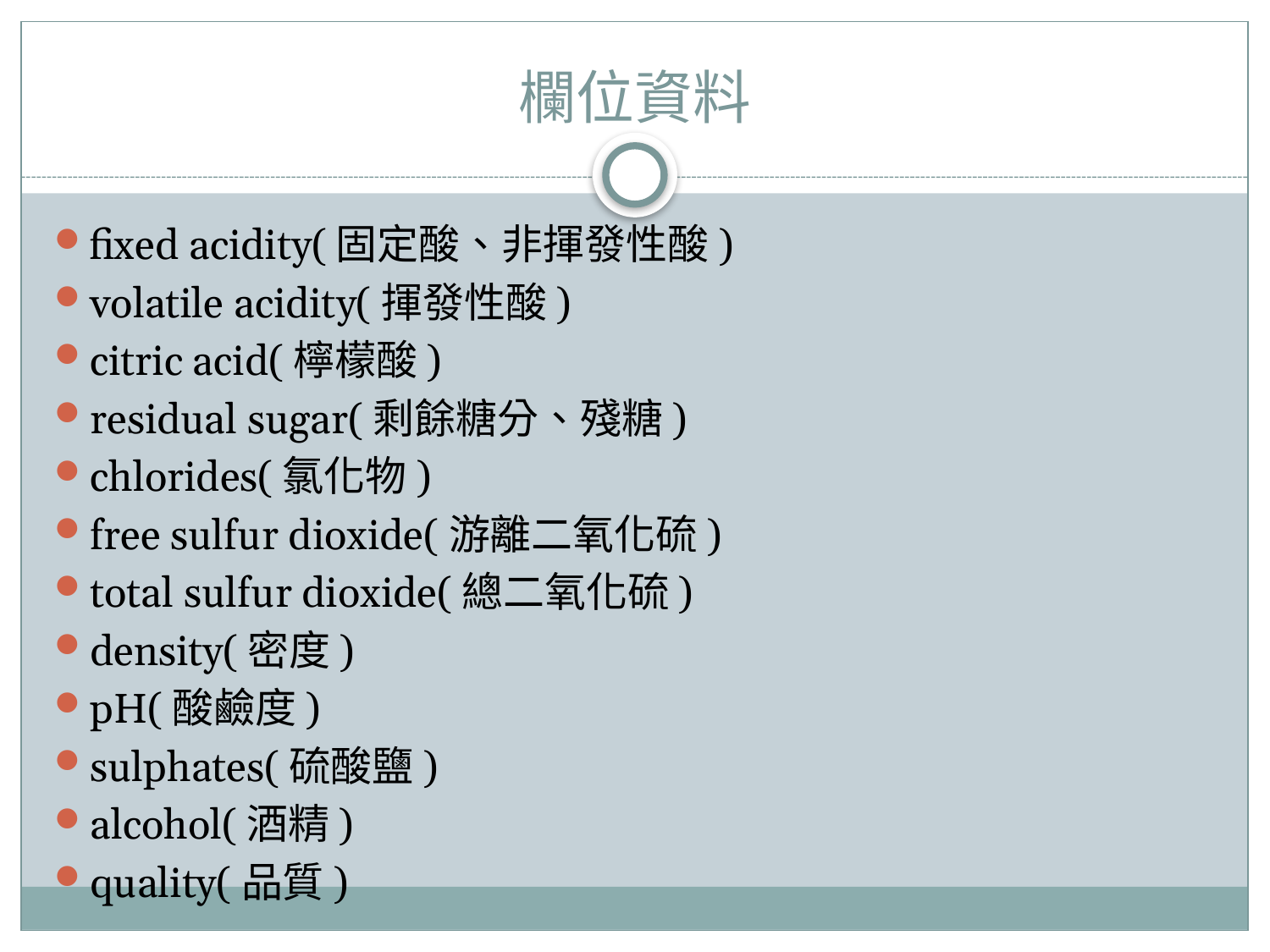

# 欄位資料
fixed acidity(固定酸、非揮發性酸)
volatile acidity(揮發性酸)
citric acid(檸檬酸)
residual sugar(剩餘糖分、殘糖)
chlorides(氯化物)
free sulfur dioxide(游離二氧化硫)
total sulfur dioxide(總二氧化硫)
density(密度)
pH(酸鹼度)
sulphates(硫酸鹽)
alcohol(酒精)
quality(品質)